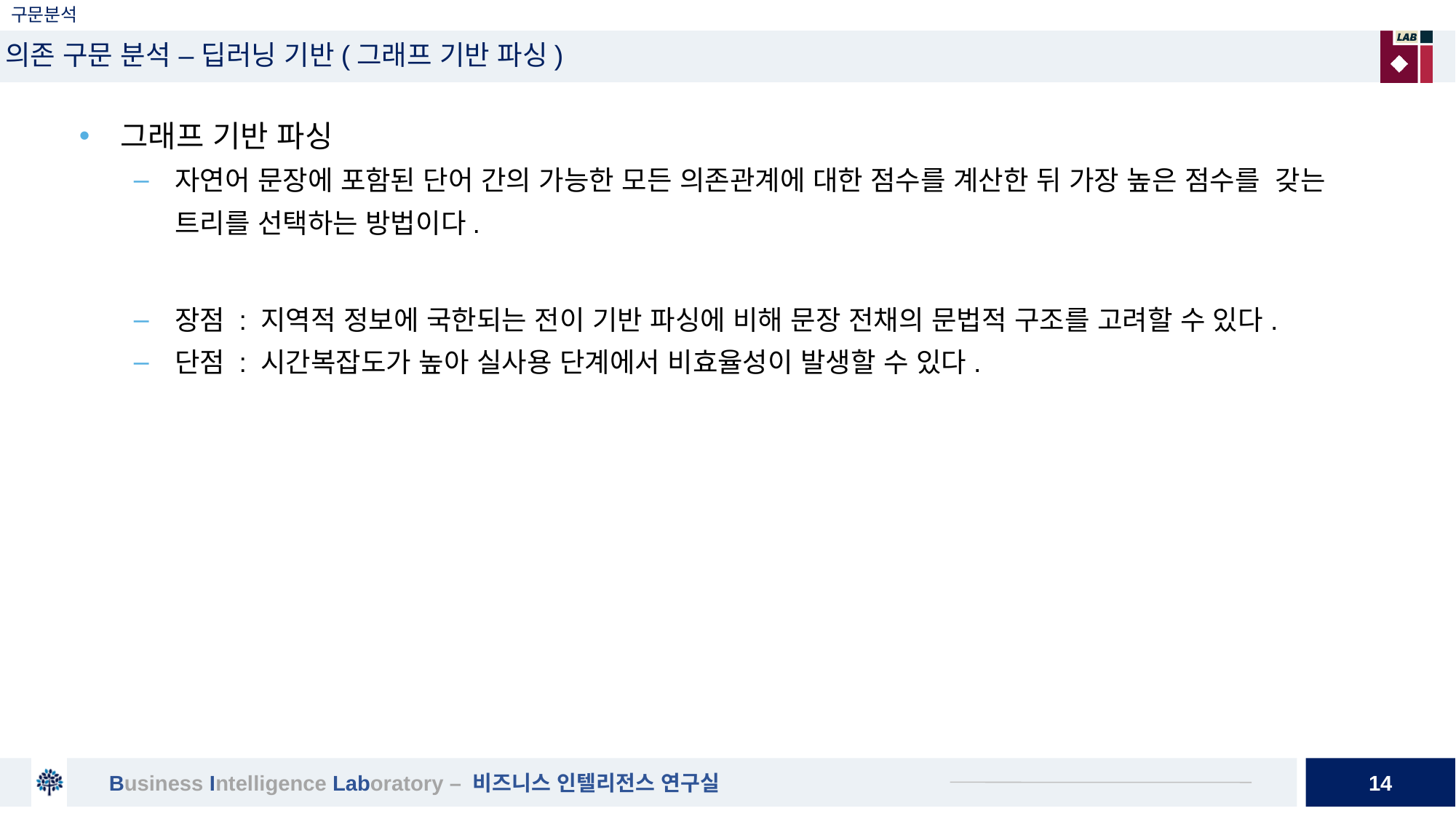

# 구문분석
의존 구문 분석 – 딥러닝 기반(그래프 기반 파싱)
그래프 기반 파싱
자연어 문장에 포함된 단어 간의 가능한 모든 의존관계에 대한 점수를 계산한 뒤 가장 높은 점수를  갖는 트리를 선택하는 방법이다.

장점 : 지역적 정보에 국한되는 전이 기반 파싱에 비해 문장 전채의 문법적 구조를 고려할 수 있다.
단점 : 시간복잡도가 높아 실사용 단계에서 비효율성이 발생할 수 있다.
14